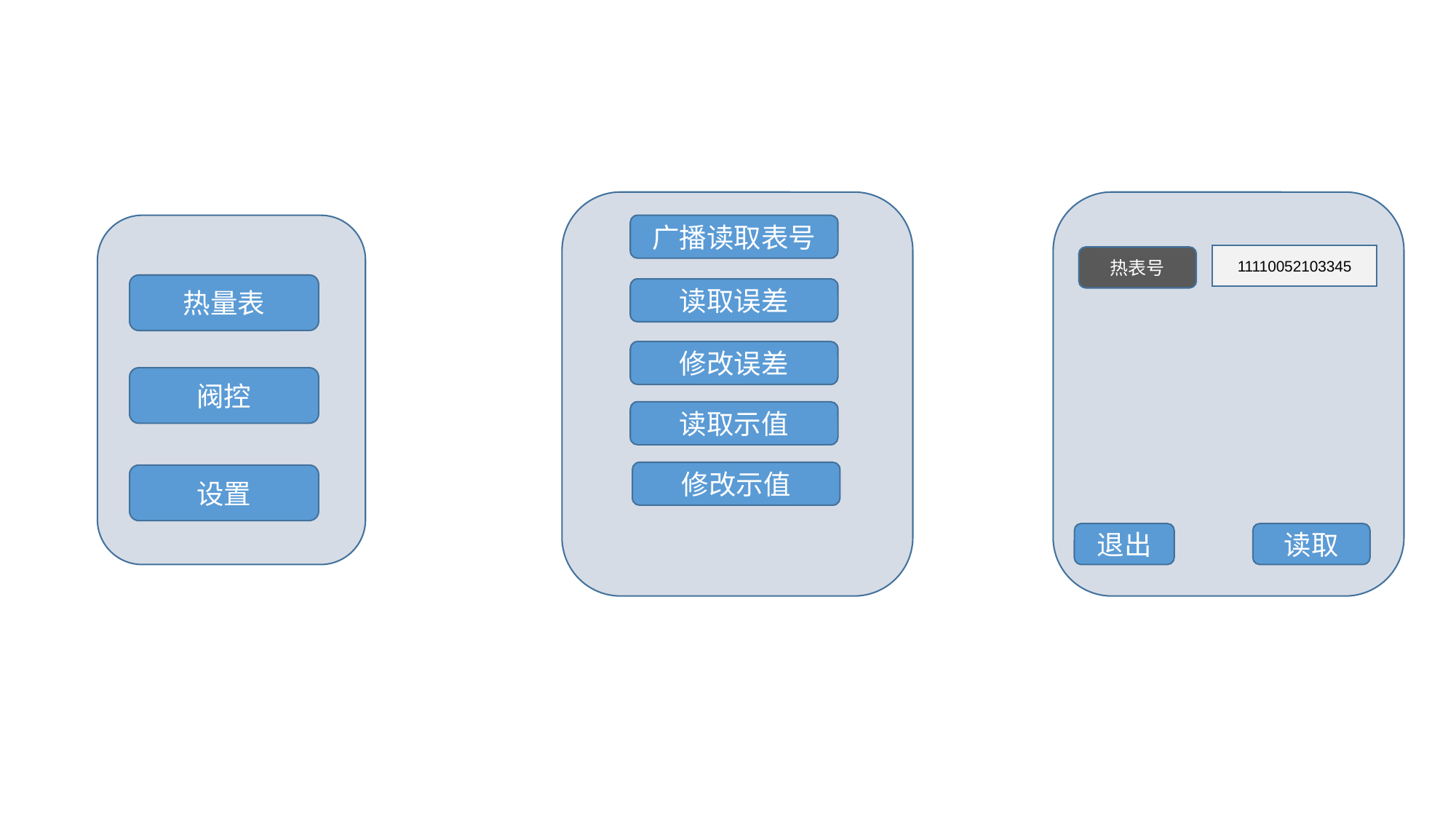

广播读取表号
11110052103345
热表号
热量表
读取误差
修改误差
阀控
读取示值
修改示值
设置
退出
读取